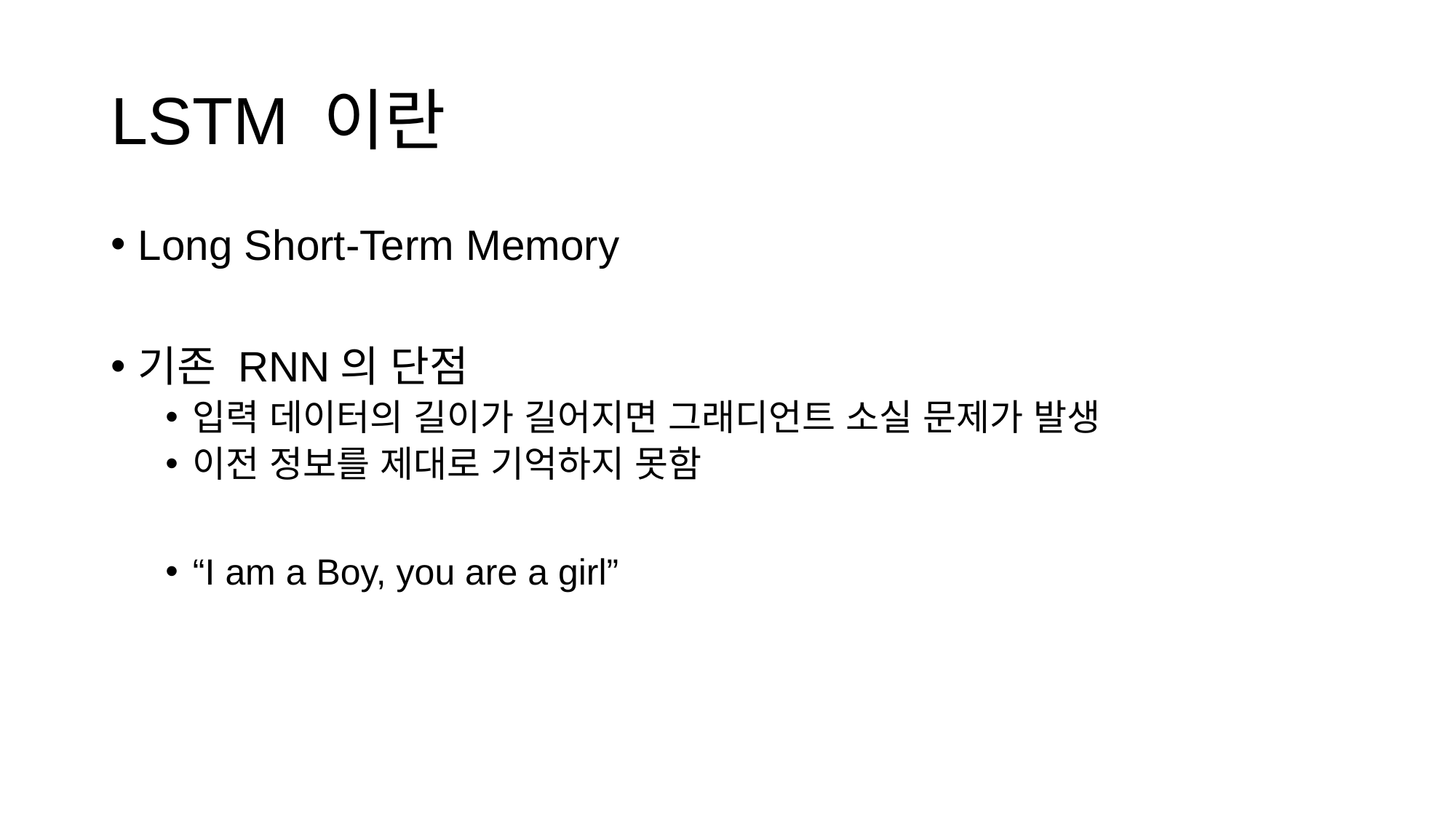

# LSTM 이란
Long Short-Term Memory

기존 RNN의 단점
입력 데이터의 길이가 길어지면 그래디언트 소실 문제가 발생
이전 정보를 제대로 기억하지 못함

“I am a Boy, you are a girl”